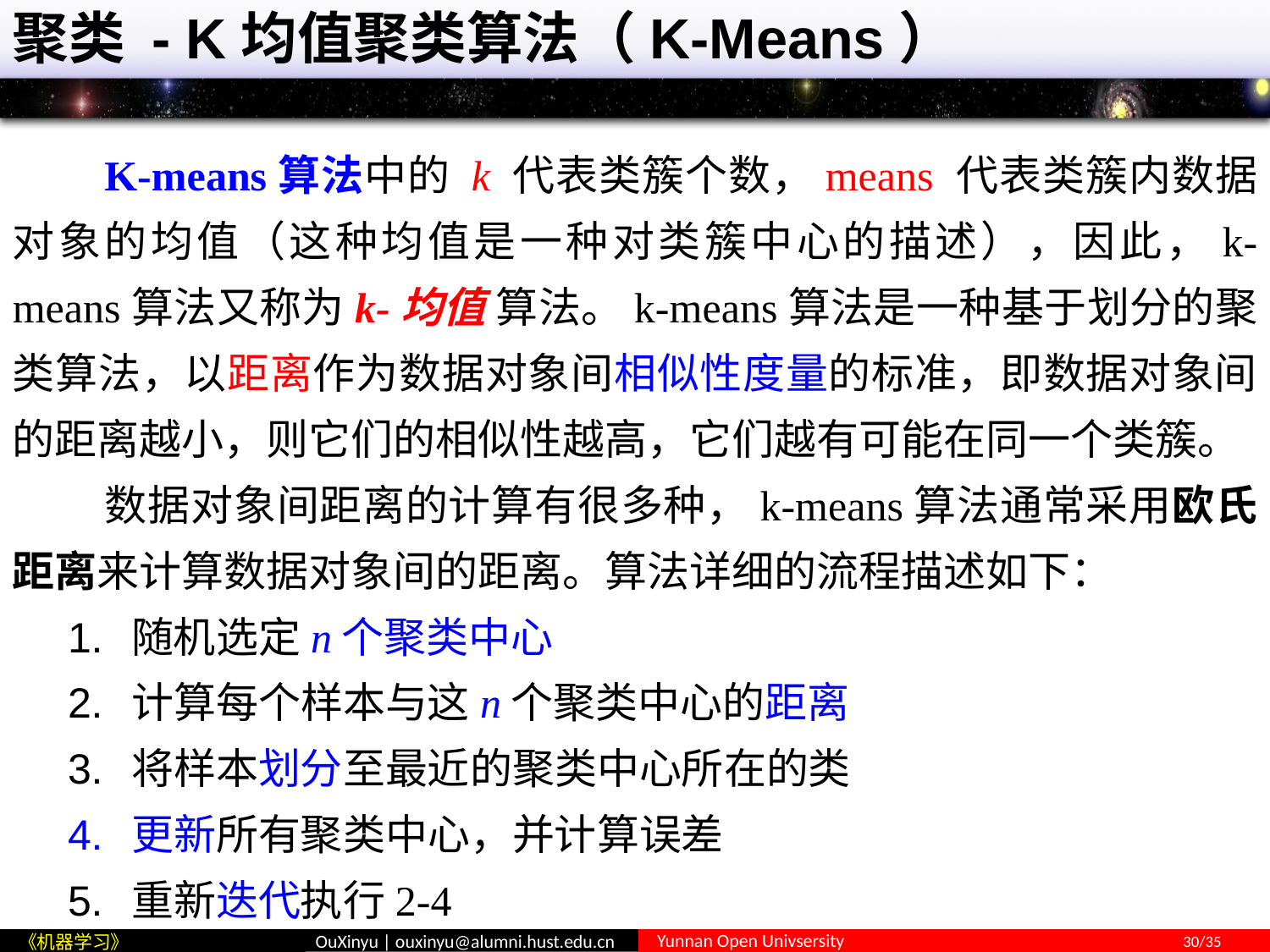

# 聚类 - K均值聚类算法（K-Means）
        K-means算法中的 k 代表类簇个数，means 代表类簇内数据对象的均值（这种均值是一种对类簇中心的描述），因此，k-means算法又称为k-均值 算法。k-means算法是一种基于划分的聚类算法，以距离作为数据对象间相似性度量的标准，即数据对象间的距离越小，则它们的相似性越高，它们越有可能在同一个类簇。
        数据对象间距离的计算有很多种，k-means算法通常采用欧氏距离来计算数据对象间的距离。算法详细的流程描述如下：
随机选定n个聚类中心
计算每个样本与这n个聚类中心的距离
将样本划分至最近的聚类中心所在的类
更新所有聚类中心，并计算误差
重新迭代执行2-4